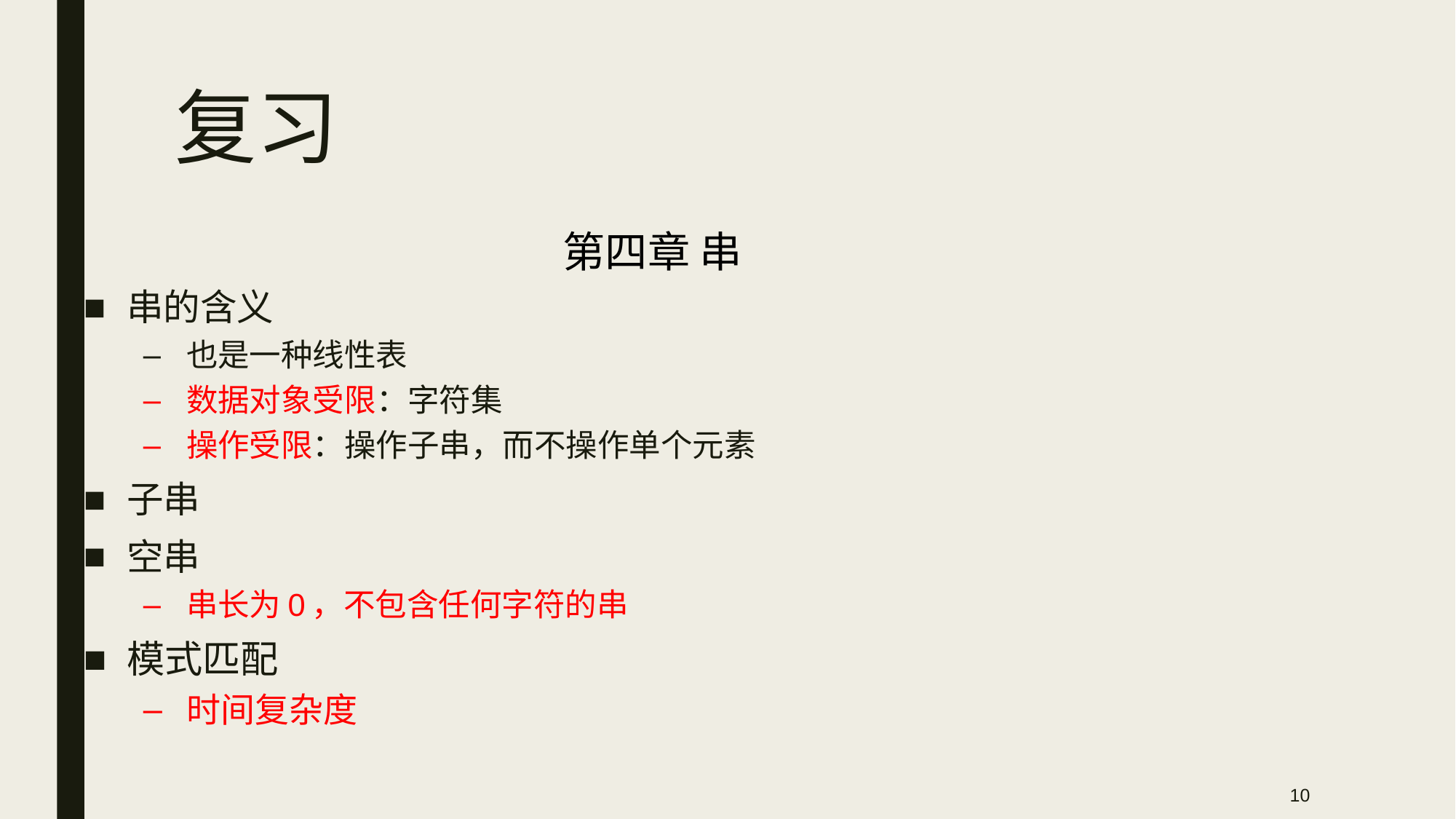

# 复习
第四章 串
串的含义
也是一种线性表
数据对象受限：字符集
操作受限：操作子串，而不操作单个元素
子串
空串
串长为0，不包含任何字符的串
模式匹配
时间复杂度
10